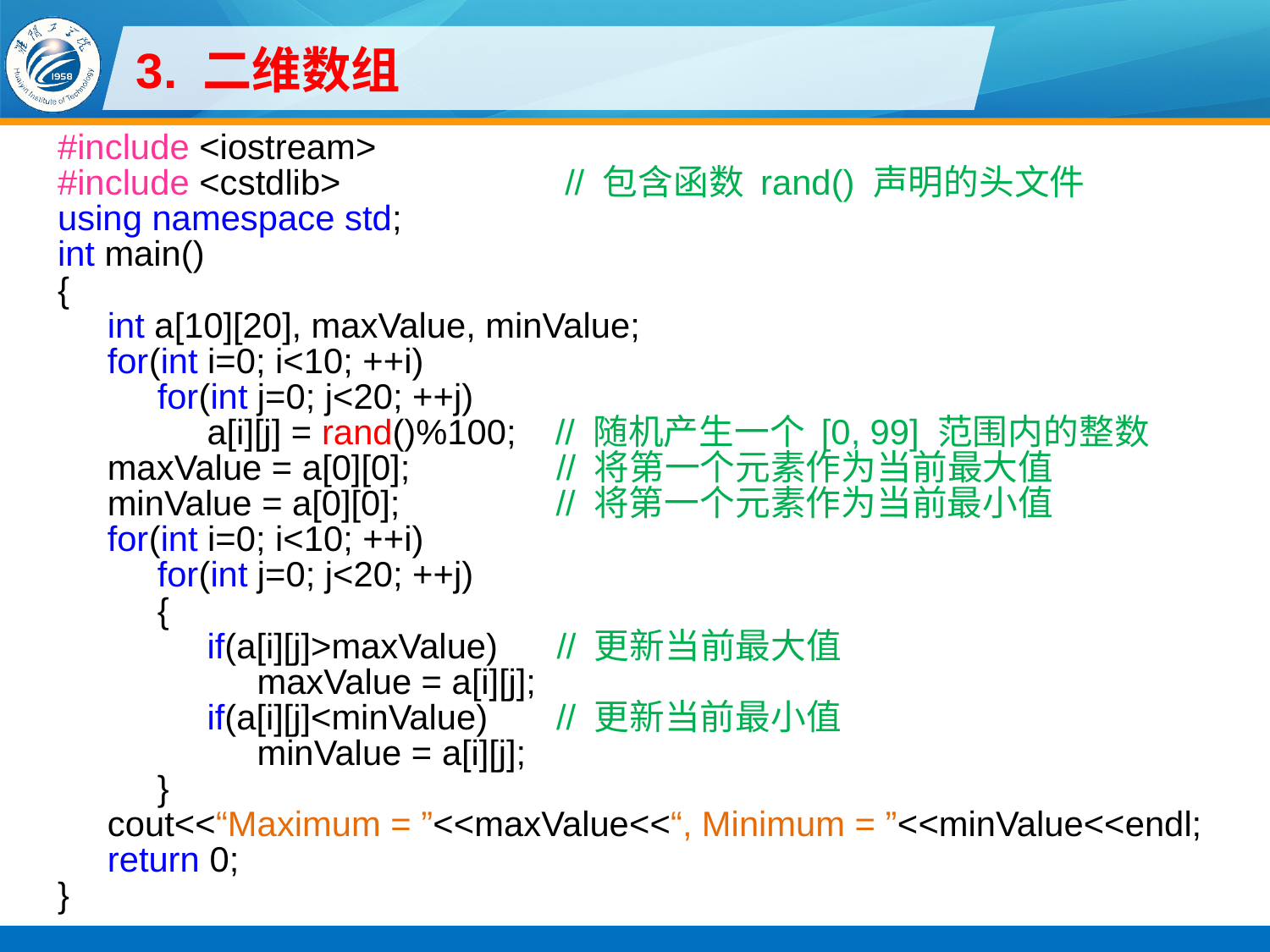

# 3. 二维数组
#include <iostream>
#include <cstdlib>                       // 包含函数 rand() 声明的头文件
using namespace std;
int main()
{
int a[10][20], maxValue, minValue;
for(int i=0; i<10; ++i)
for(int j=0; j<20; ++j)
a[i][j] = rand()%100;    // 随机产生一个 [0, 99] 范围内的整数
maxValue = a[0][0];               // 将第一个元素作为当前最大值
minValue = a[0][0];                // 将第一个元素作为当前最小值
for(int i=0; i<10; ++i)
for(int j=0; j<20; ++j)
{
if(a[i][j]>maxValue)      // 更新当前最大值
maxValue = a[i][j];
if(a[i][j]<minValue)       // 更新当前最小值
minValue = a[i][j];
}
cout<<“Maximum = ”<<maxValue<<“, Minimum = ”<<minValue<<endl;
return 0;
}